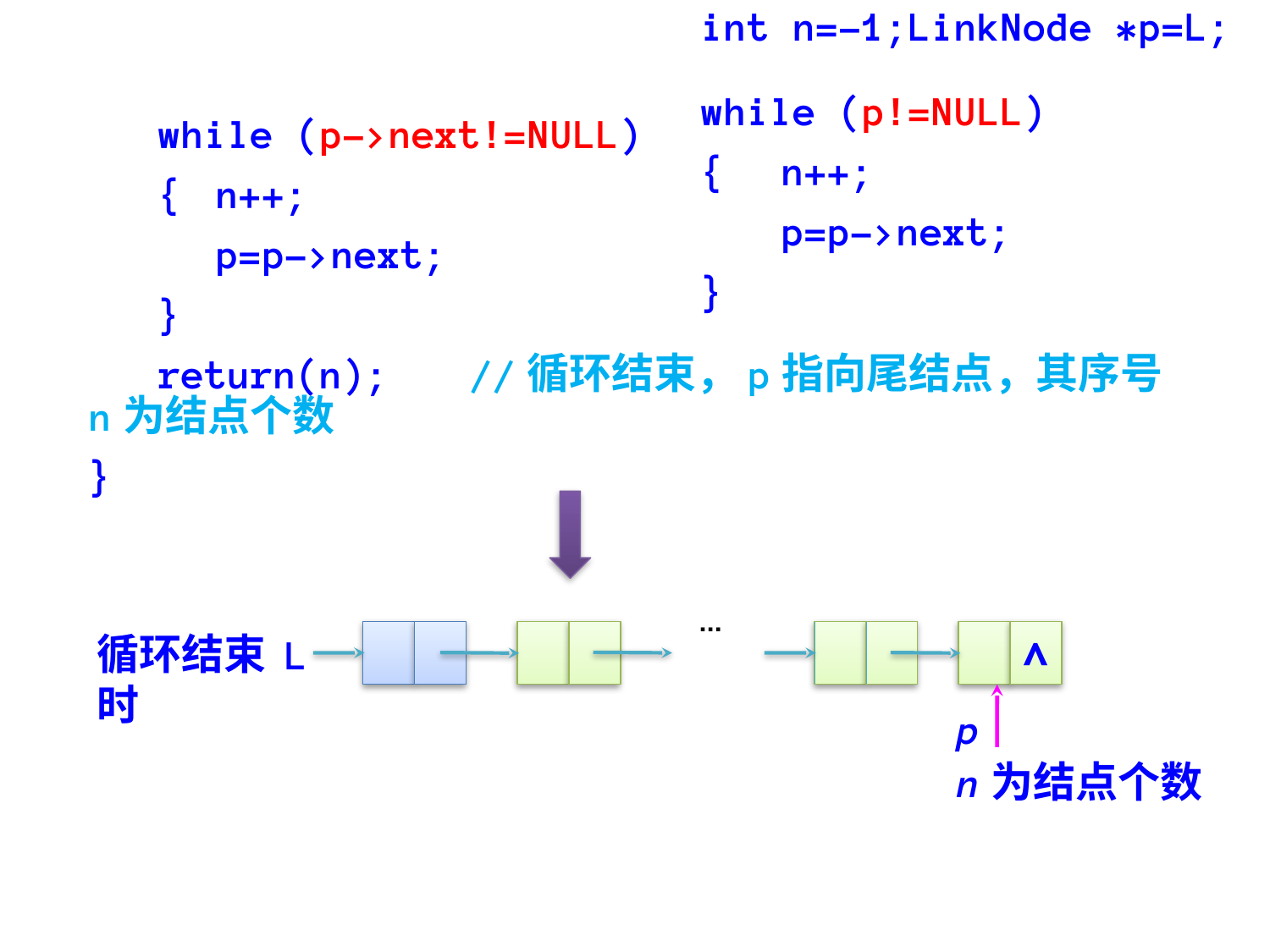

int n=-1;LinkNode *p=L;
  while (p!=NULL)
  {	n++;
	p=p->next;
  }
   while (p->next!=NULL)
   {	n++;
	p=p->next;
   }
   return(n);	//循环结束，p指向尾结点，其序号n为结点个数
}

…
循环结束时
L

∧

p
n为结点个数